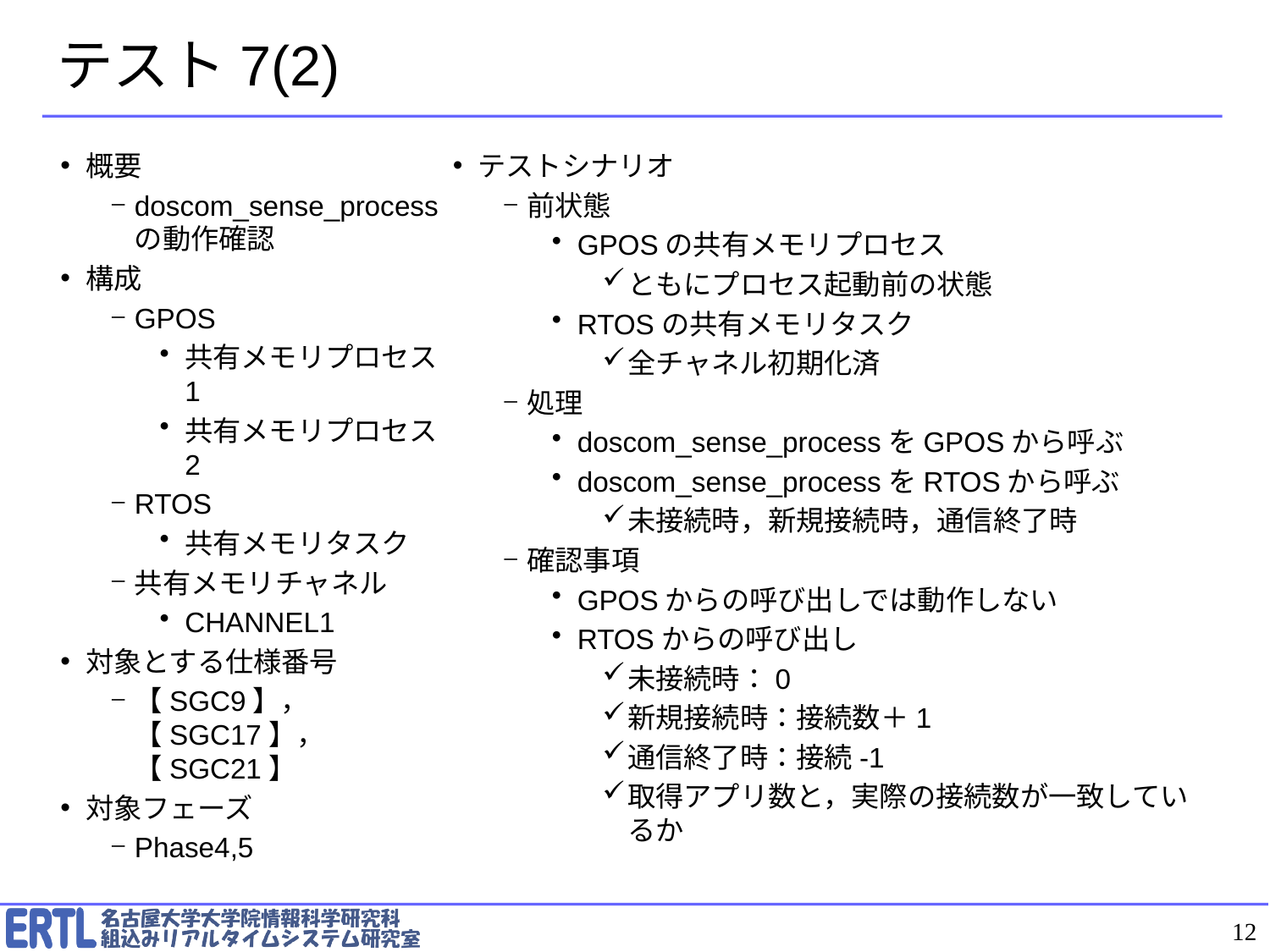

# テスト7(2)
概要
doscom_sense_processの動作確認
構成
GPOS
共有メモリプロセス1
共有メモリプロセス2
RTOS
共有メモリタスク
共有メモリチャネル
CHANNEL1
対象とする仕様番号
【SGC9】，【SGC17】，【SGC21】
対象フェーズ
Phase4,5
テストシナリオ
前状態
GPOSの共有メモリプロセス
ともにプロセス起動前の状態
RTOSの共有メモリタスク
全チャネル初期化済
処理
doscom_sense_processをGPOSから呼ぶ
doscom_sense_processをRTOSから呼ぶ
未接続時，新規接続時，通信終了時
確認事項
GPOSからの呼び出しでは動作しない
RTOSからの呼び出し
未接続時：0
新規接続時：接続数＋1
通信終了時：接続-1
取得アプリ数と，実際の接続数が一致しているか
12